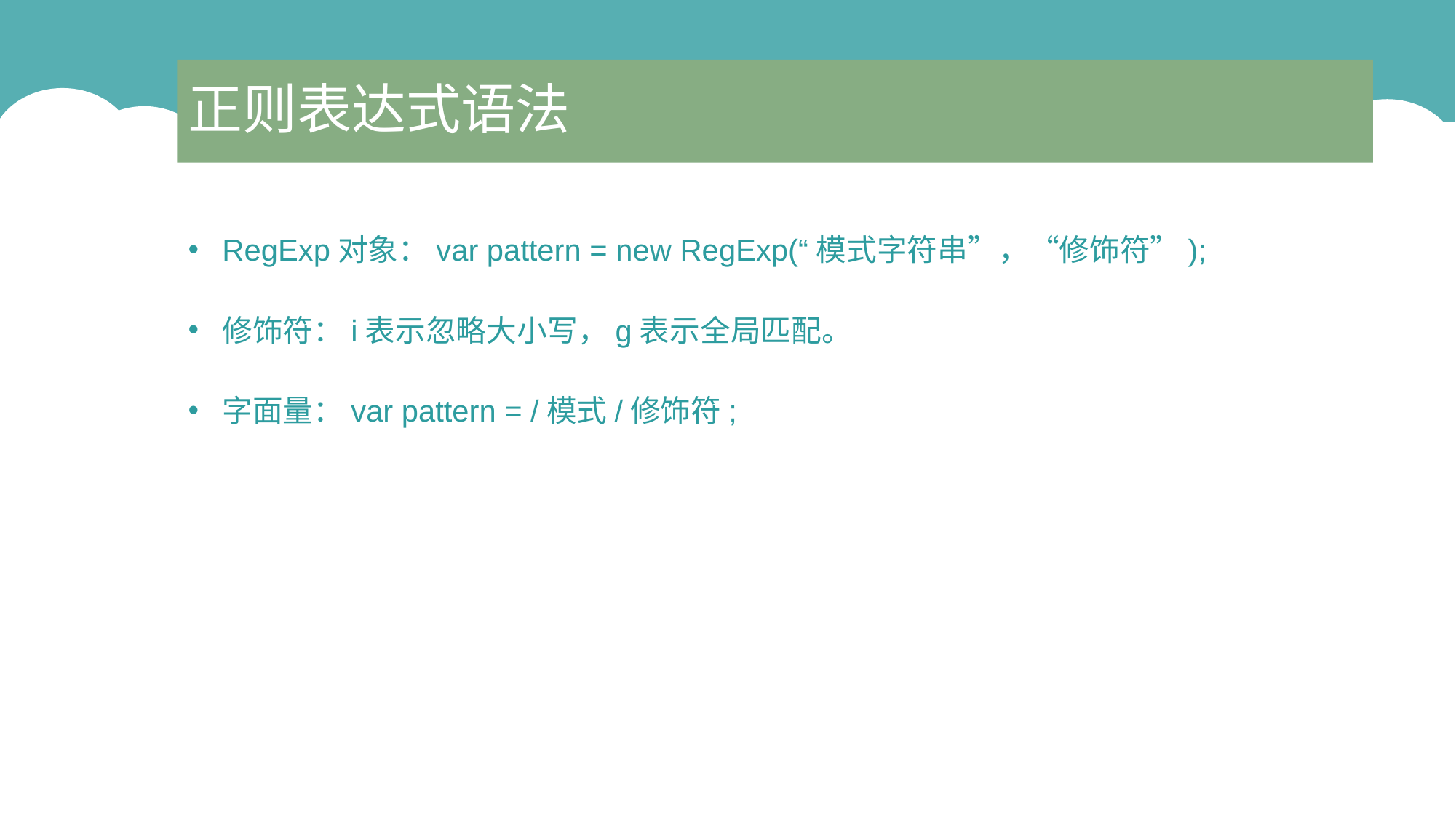

# 正则表达式语法
RegExp对象：var pattern = new RegExp(“模式字符串”，“修饰符”);
修饰符：i表示忽略大小写，g表示全局匹配。
字面量：var pattern = /模式/修饰符;